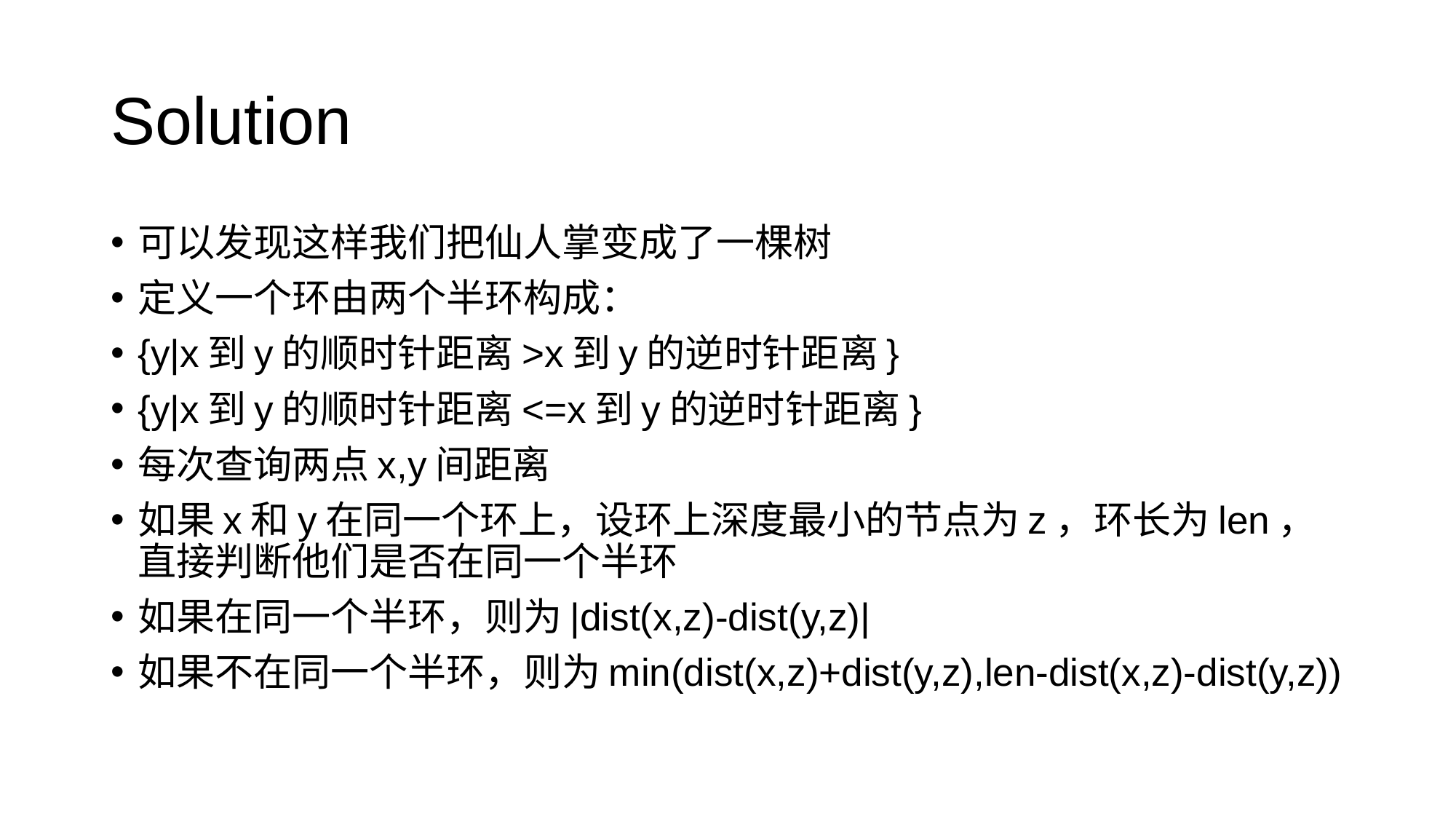

# Solution
可以发现这样我们把仙人掌变成了一棵树
定义一个环由两个半环构成：
{y|x到y的顺时针距离>x到y的逆时针距离}
{y|x到y的顺时针距离<=x到y的逆时针距离}
每次查询两点x,y间距离
如果x和y在同一个环上，设环上深度最小的节点为z，环长为len，直接判断他们是否在同一个半环
如果在同一个半环，则为|dist(x,z)-dist(y,z)|
如果不在同一个半环，则为min(dist(x,z)+dist(y,z),len-dist(x,z)-dist(y,z))